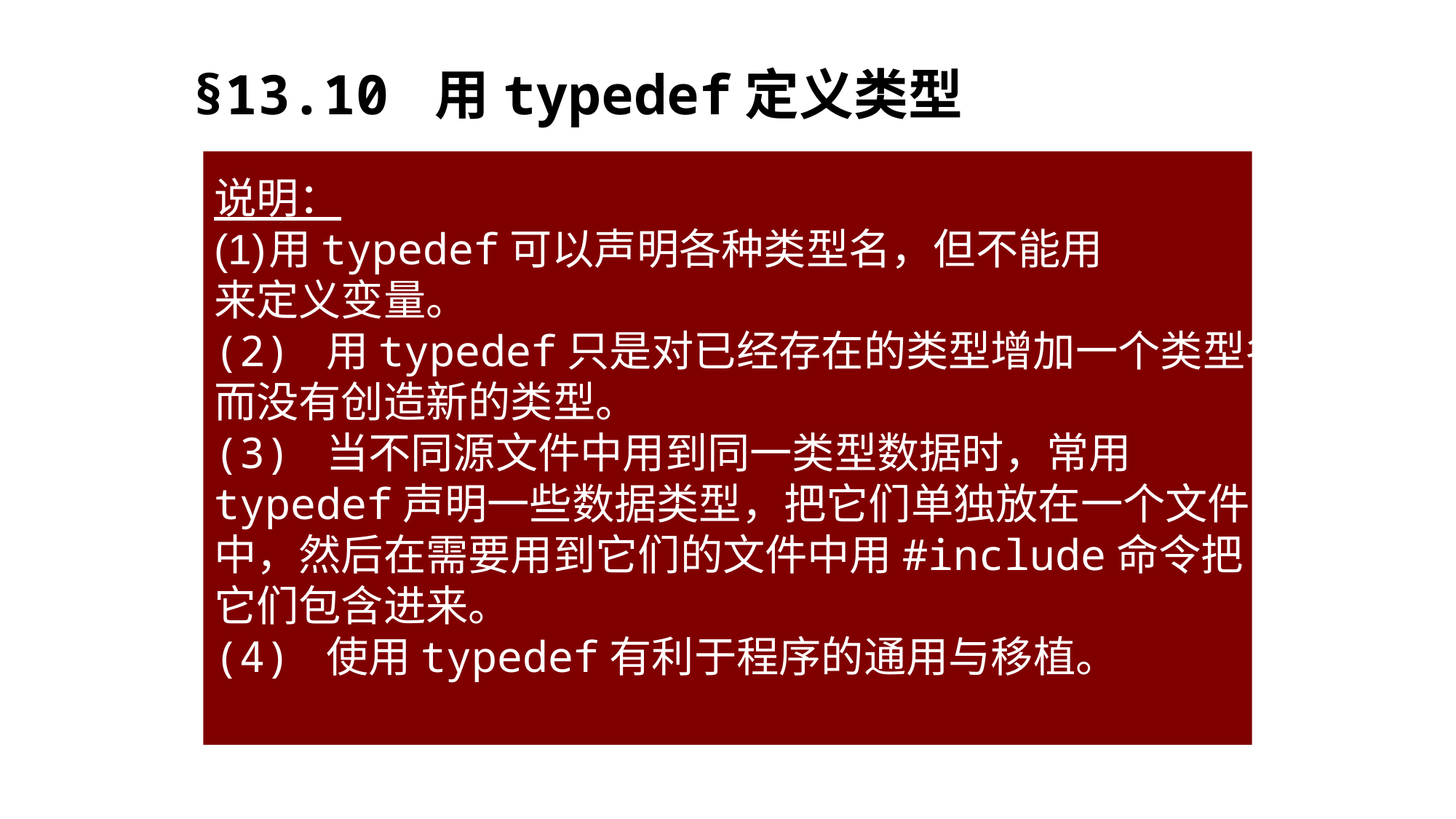

§13.10 用typedef定义类型
说明：
用typedef可以声明各种类型名，但不能用
来定义变量。
(2) 用typedef只是对已经存在的类型增加一个类型名，
而没有创造新的类型。
(3) 当不同源文件中用到同一类型数据时，常用
typedef声明一些数据类型，把它们单独放在一个文件
中，然后在需要用到它们的文件中用#include命令把
它们包含进来。
(4) 使用typedef有利于程序的通用与移植。